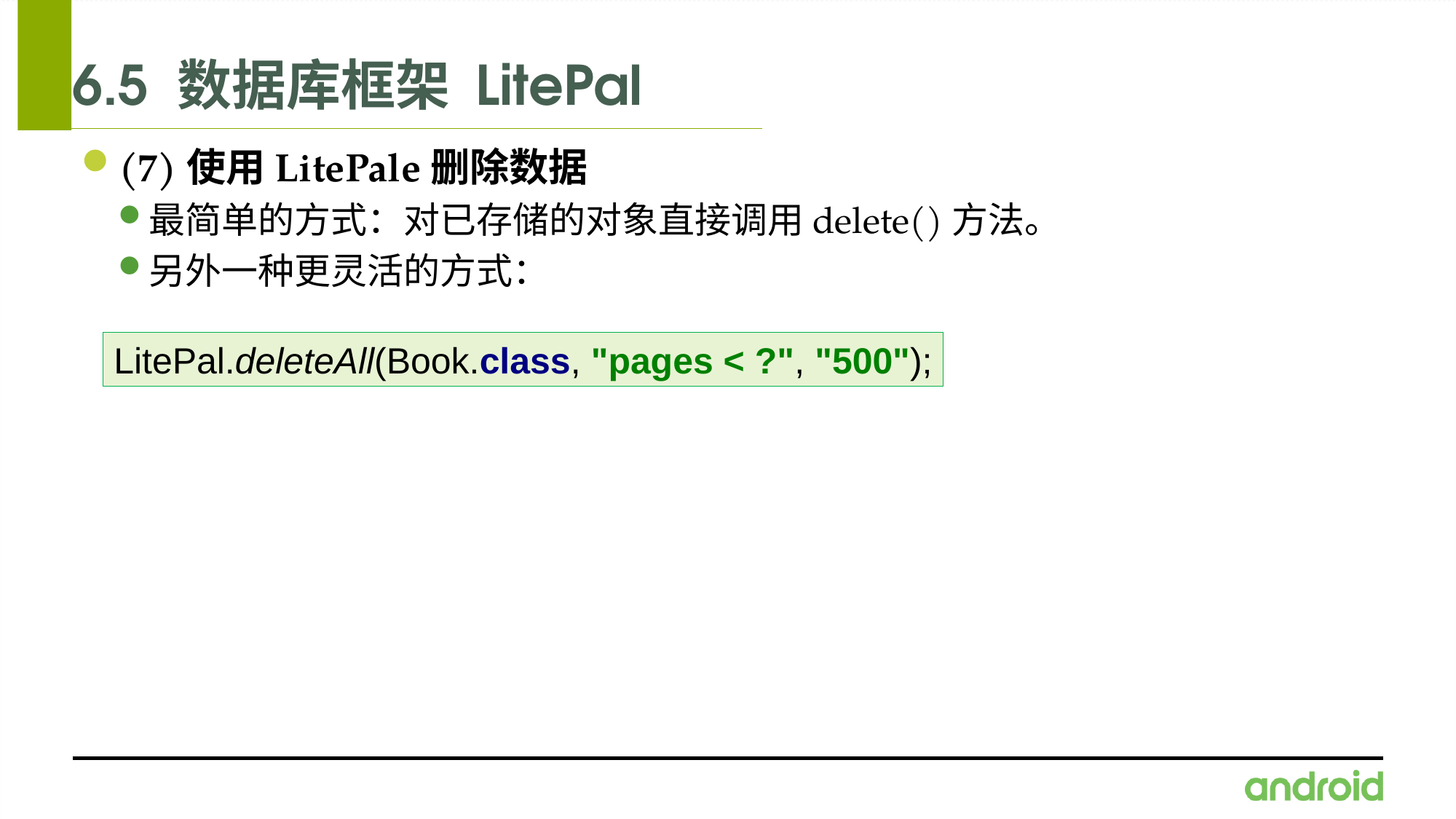

# 6.5 数据库框架 LitePal
(7)使用LitePale删除数据
最简单的方式：对已存储的对象直接调用delete()方法。
另外一种更灵活的方式：

LitePal.deleteAll(Book.class, "pages < ?", "500");